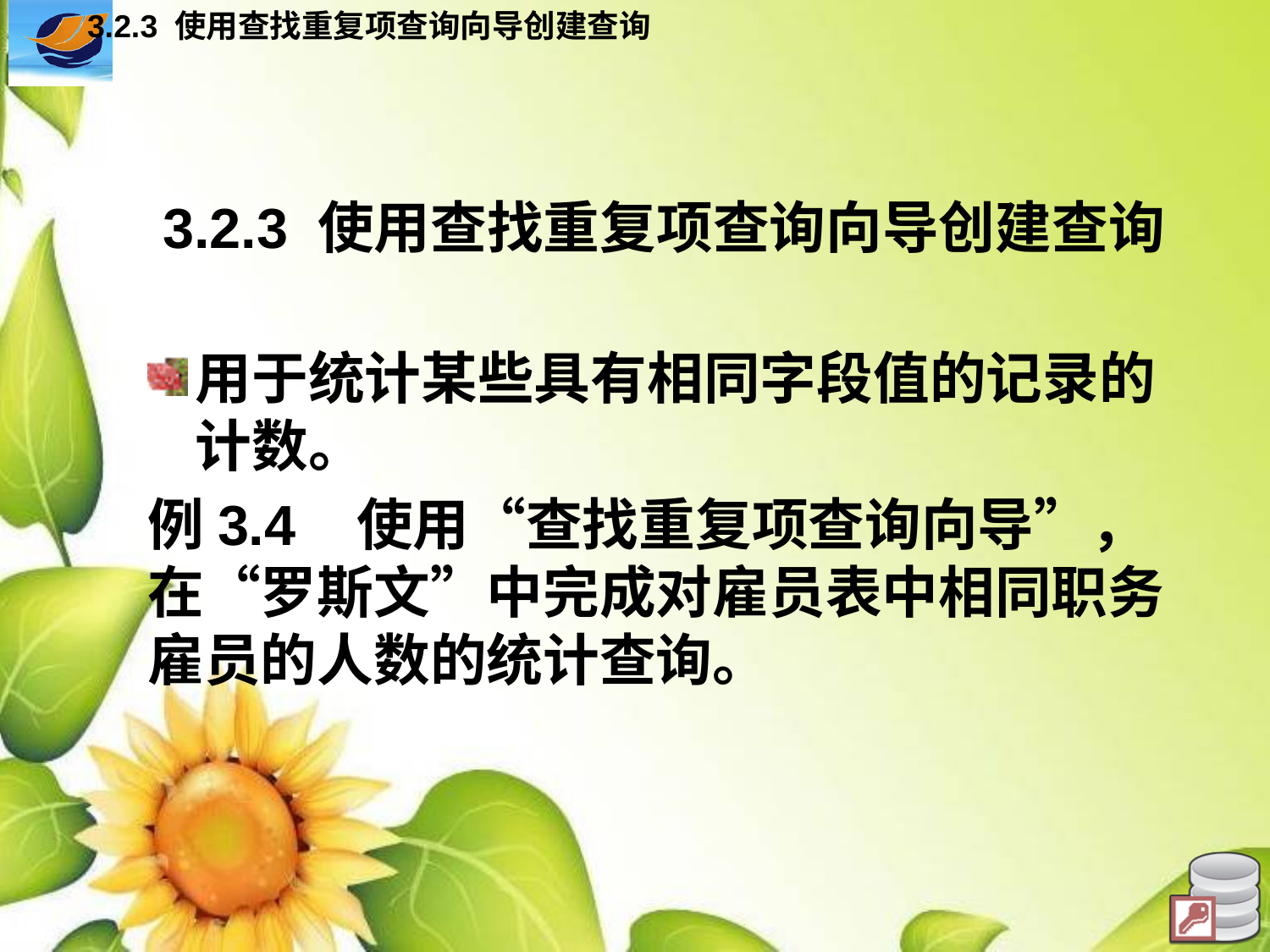

3.2.3 使用查找重复项查询向导创建查询
# 3.2.3 使用查找重复项查询向导创建查询
用于统计某些具有相同字段值的记录的计数。
例3.4   使用“查找重复项查询向导”，在“罗斯文”中完成对雇员表中相同职务雇员的人数的统计查询。